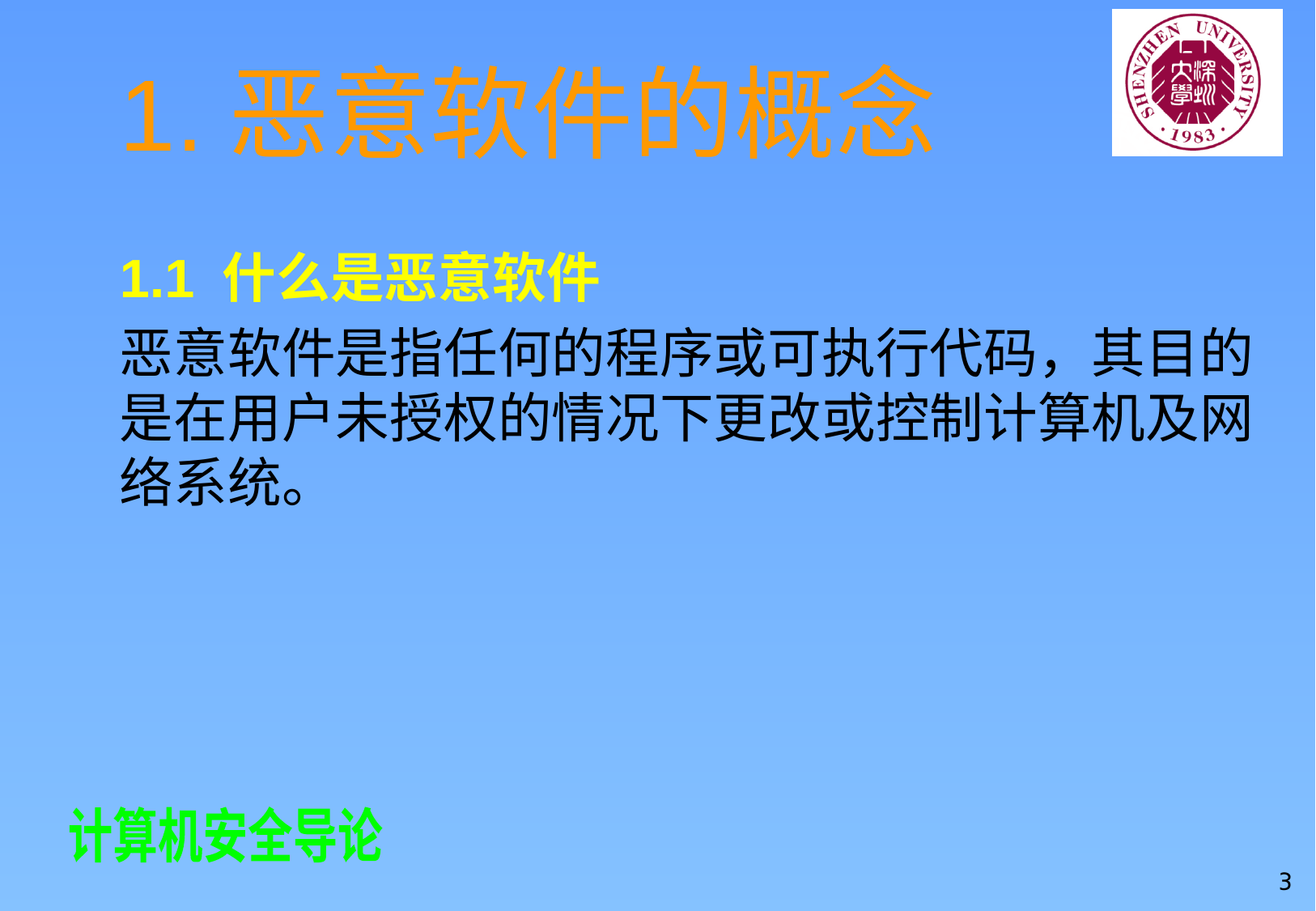

# 1.恶意软件的概念
1.1 什么是恶意软件
恶意软件是指任何的程序或可执行代码，其目的是在用户未授权的情况下更改或控制计算机及网络系统。
3